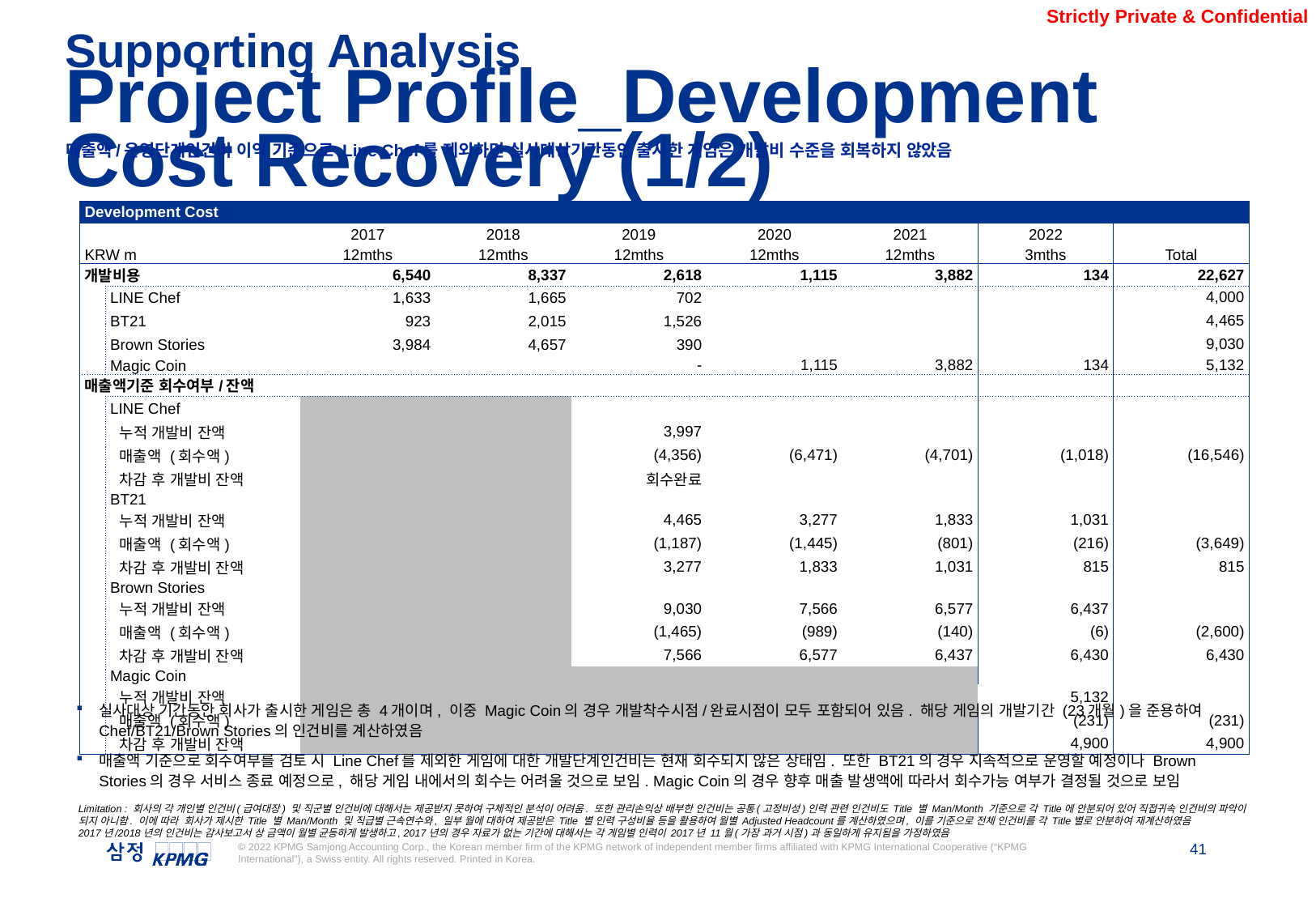

Supporting Analysis
Project Profile_Development Cost Recovery (1/2)
매출액/운영단계인건비 이익 기준으로 Line Chef를 제외하면 실사대상기간동안 출시한 게임은 개발비 수준을 회복하지 않았음
| Development Cost |  |  |  |  |  |  |  |  |  |
| --- | --- | --- | --- | --- | --- | --- | --- | --- | --- |
|  |  |  | 2017 | 2018 | 2019 | 2020 | 2021 | 2022 |  |
| KRW m |  |  | 12mths | 12mths | 12mths | 12mths | 12mths | 3mths | Total |
| 개발비용 |  |  | 6,540 | 8,337 | 2,618 | 1,115 | 3,882 | 134 | 22,627 |
|  | LINE Chef | LINE Bubble 2 | 1,633 | 1,665 | 702 |  |  |  | 4,000 |
|  | BT21 | LINE Rangers | 923 | 2,015 | 1,526 |  |  |  | 4,465 |
|  | Brown Stories | LINE Chef | 3,984 | 4,657 | 390 |  |  |  | 9,030 |
|  | Magic Coin | AI |  |  | - | 1,115 | 3,882 | 134 | 5,132 |
| 매출액기준 회수여부/잔액 |  |  |  |  |  |  |  |  |  |
|  | LINE Chef | LINE Bubble 2 |  |  |  |  |  |  |  |
|  | 누적 개발비 잔액 |  |  |  | 3,997 |  |  |  |  |
|  | 매출액 (회수액) |  |  |  | (4,356) | (6,471) | (4,701) | (1,018) | (16,546) |
|  | 차감 후 개발비 잔액 |  |  |  | 회수완료 |  |  |  |  |
|  | BT21 | LINE Rangers |  |  |  |  |  |  |  |
|  | 누적 개발비 잔액 |  |  |  | 4,465 | 3,277 | 1,833 | 1,031 |  |
|  | 매출액 (회수액) |  |  |  | (1,187) | (1,445) | (801) | (216) | (3,649) |
|  | 차감 후 개발비 잔액 |  |  |  | 3,277 | 1,833 | 1,031 | 815 | 815 |
|  | Brown Stories | LINE Chef |  |  |  |  |  |  |  |
|  | 누적 개발비 잔액 |  |  |  | 9,030 | 7,566 | 6,577 | 6,437 |  |
|  | 매출액 (회수액) |  |  |  | (1,465) | (989) | (140) | (6) | (2,600) |
|  | 차감 후 개발비 잔액 |  |  |  | 7,566 | 6,577 | 6,437 | 6,430 | 6,430 |
|  | Magic Coin | AI |  |  |  |  |  |  |  |
|  | 누적 개발비 잔액 |  |  |  |  |  |  | 5,132 |  |
|  | 매출액 (회수액) |  |  |  |  |  |  | (231) | (231) |
|  | 차감 후 개발비 잔액 |  |  |  |  |  |  | 4,900 | 4,900 |
실사대상 기간동안 회사가 출시한 게임은 총 4개이며, 이중 Magic Coin의 경우 개발착수시점/완료시점이 모두 포함되어 있음. 해당 게임의 개발기간 (23개월)을 준용하여 Chef/BT21/Brown Stories의 인건비를 계산하였음
매출액 기준으로 회수여부를 검토 시 Line Chef를 제외한 게임에 대한 개발단계인건비는 현재 회수되지 않은 상태임. 또한 BT21의 경우 지속적으로 운영할 예정이나 Brown Stories의 경우 서비스 종료 예정으로, 해당 게임 내에서의 회수는 어려울 것으로 보임. Magic Coin의 경우 향후 매출 발생액에 따라서 회수가능 여부가 결정될 것으로 보임

Limitation : 회사의 각 개인별 인건비(급여대장) 및 직군별 인건비에 대해서는 제공받지 못하여 구체적인 분석이 어려움. 또한 관리손익상 배부한 인건비는 공통(고정비성)인력 관련 인건비도 Title 별 Man/Month 기준으로 각 Title에 안분되어 있어 직접귀속 인건비의 파악이 되지 아니함. 이에 따라  회사가 제시한 Title 별 Man/Month 및 직급별 근속연수와, 일부 월에 대하여 제공받은 Title 별 인력 구성비율 등을 활용하여 월별 Adjusted Headcount를 계산하였으며, 이를 기준으로 전체 인건비를 각 Title별로 안분하여 재계산하였음
2017년/2018년의 인건비는 감사보고서 상 금액이 월별 균등하게 발생하고, 2017년의 경우 자료가 없는 기간에 대해서는 각 게임별 인력이 2017년 11월(가장 과거 시점)과 동일하게 유지됨을 가정하였음